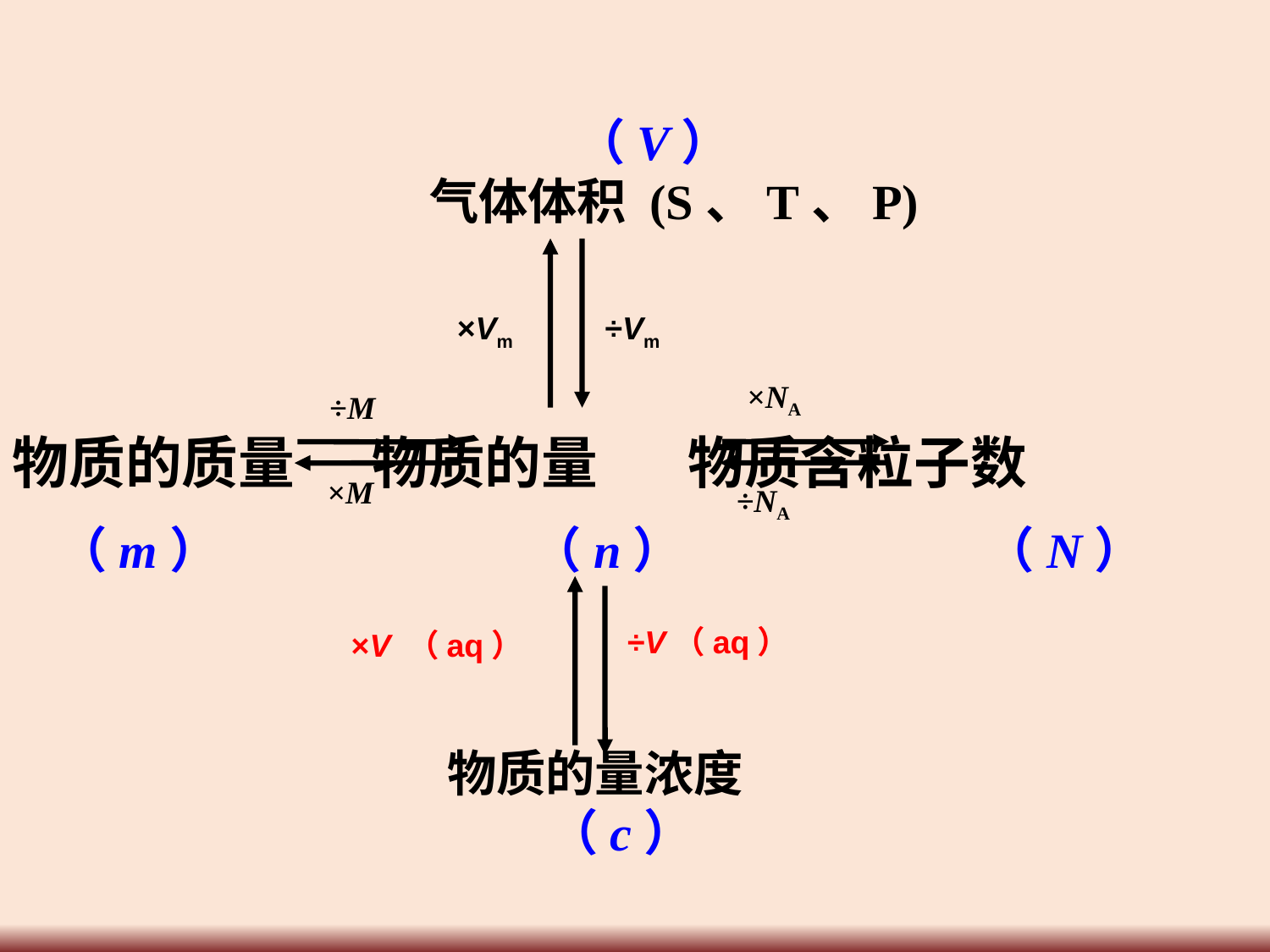

（V）
气体体积 (S、T、P)

×Vm
÷Vm
×NA
÷M
物质的质量      物质的量       物质含粒子数
   （m）                            （n）                           （N）

×M
÷NA

÷V（aq）
×V （aq）
物质的量浓度
        （c）